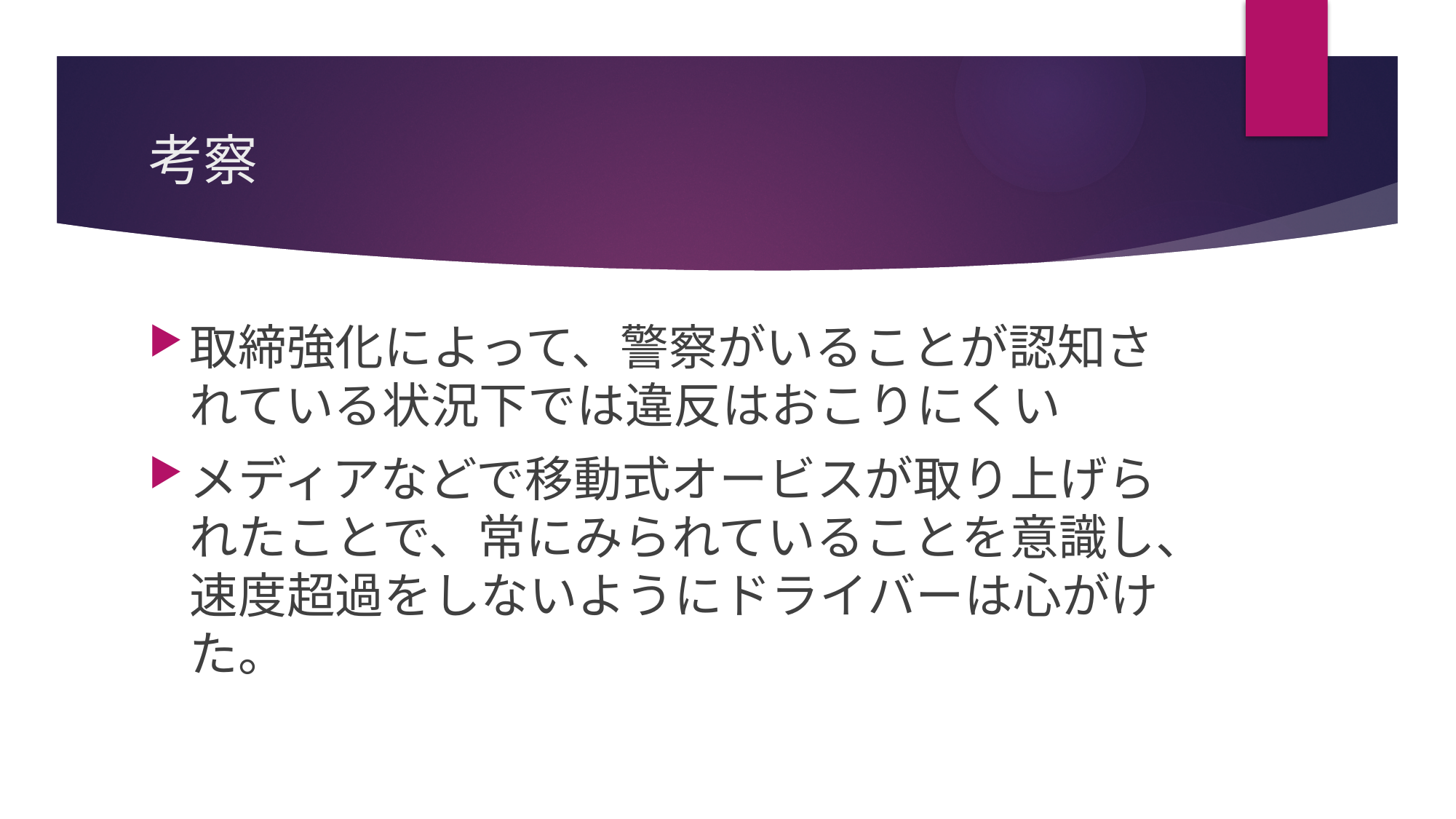

# 考察
取締強化によって、警察がいることが認知されている状況下では違反はおこりにくい
メディアなどで移動式オービスが取り上げられたことで、常にみられていることを意識し、速度超過をしないようにドライバーは心がけた。